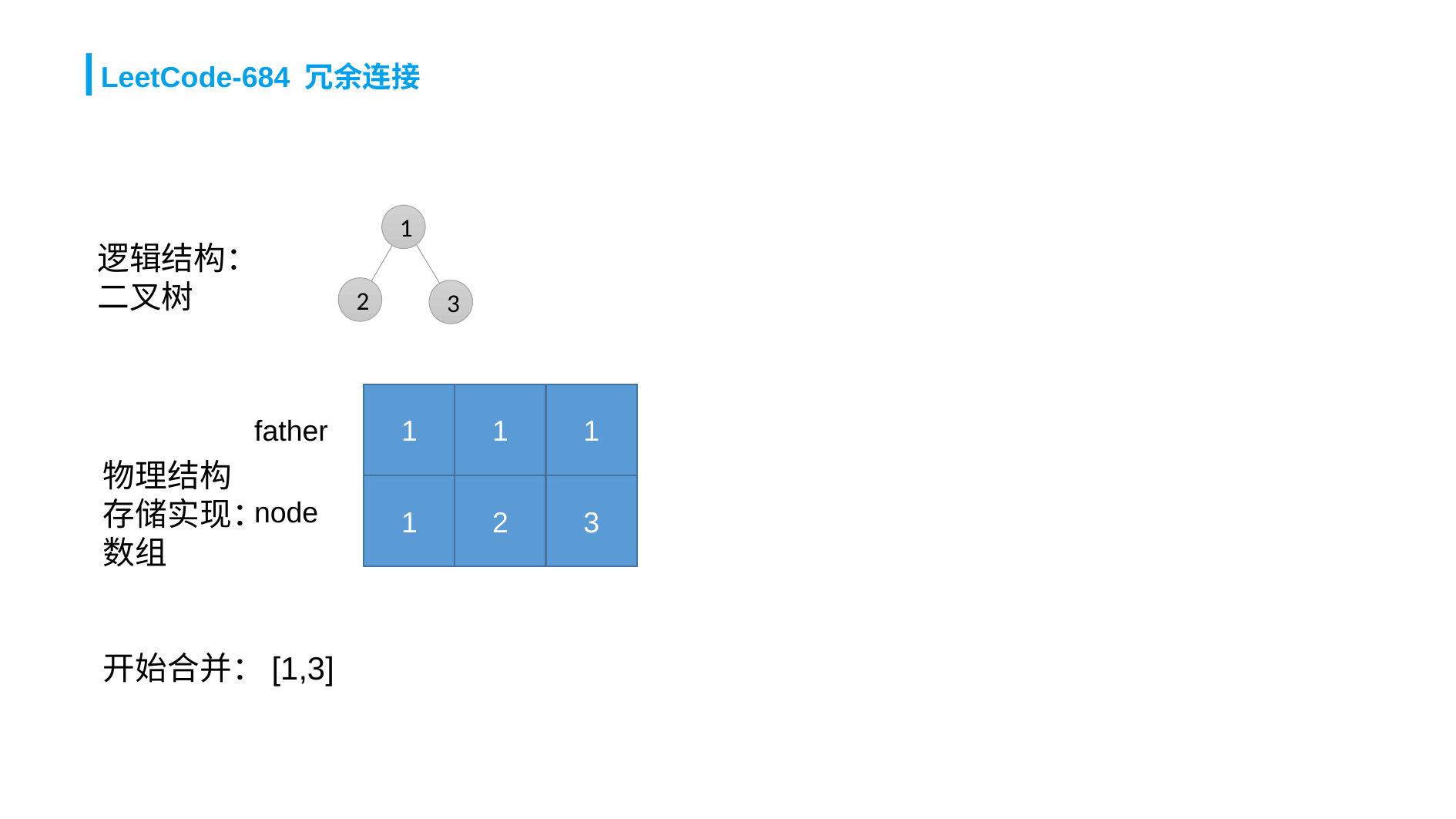

LeetCode-684 冗余连接
1
逻辑结构：二叉树
2
3
1
1
1
father
物理结构存储实现：数组
1
2
3
node
开始合并：[1,3]